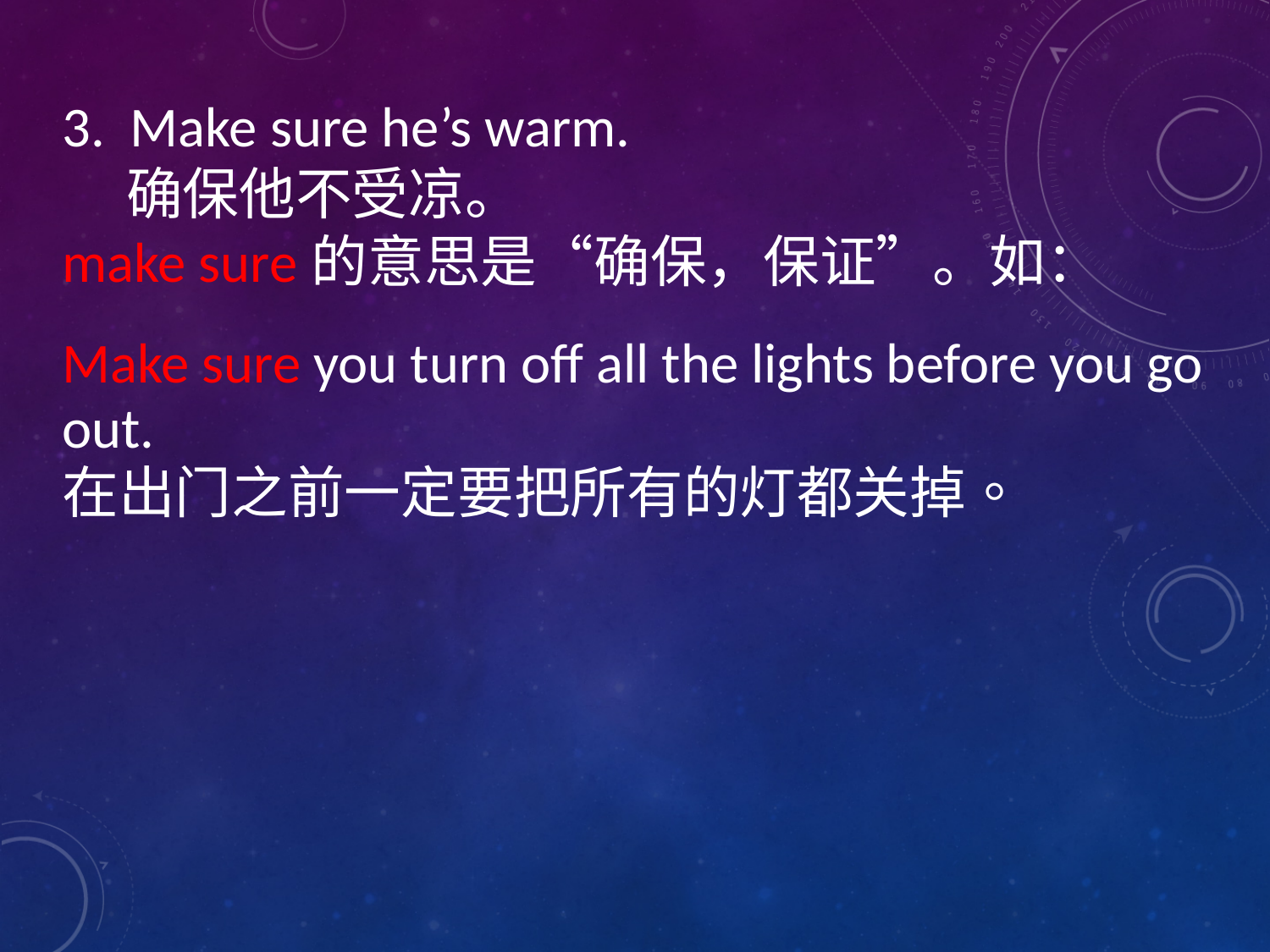

3.  Make sure he’s warm.
    确保他不受凉。
make sure的意思是“确保，保证”。如：

Make sure you turn off all the lights before you go out.
在出门之前一定要把所有的灯都关掉。